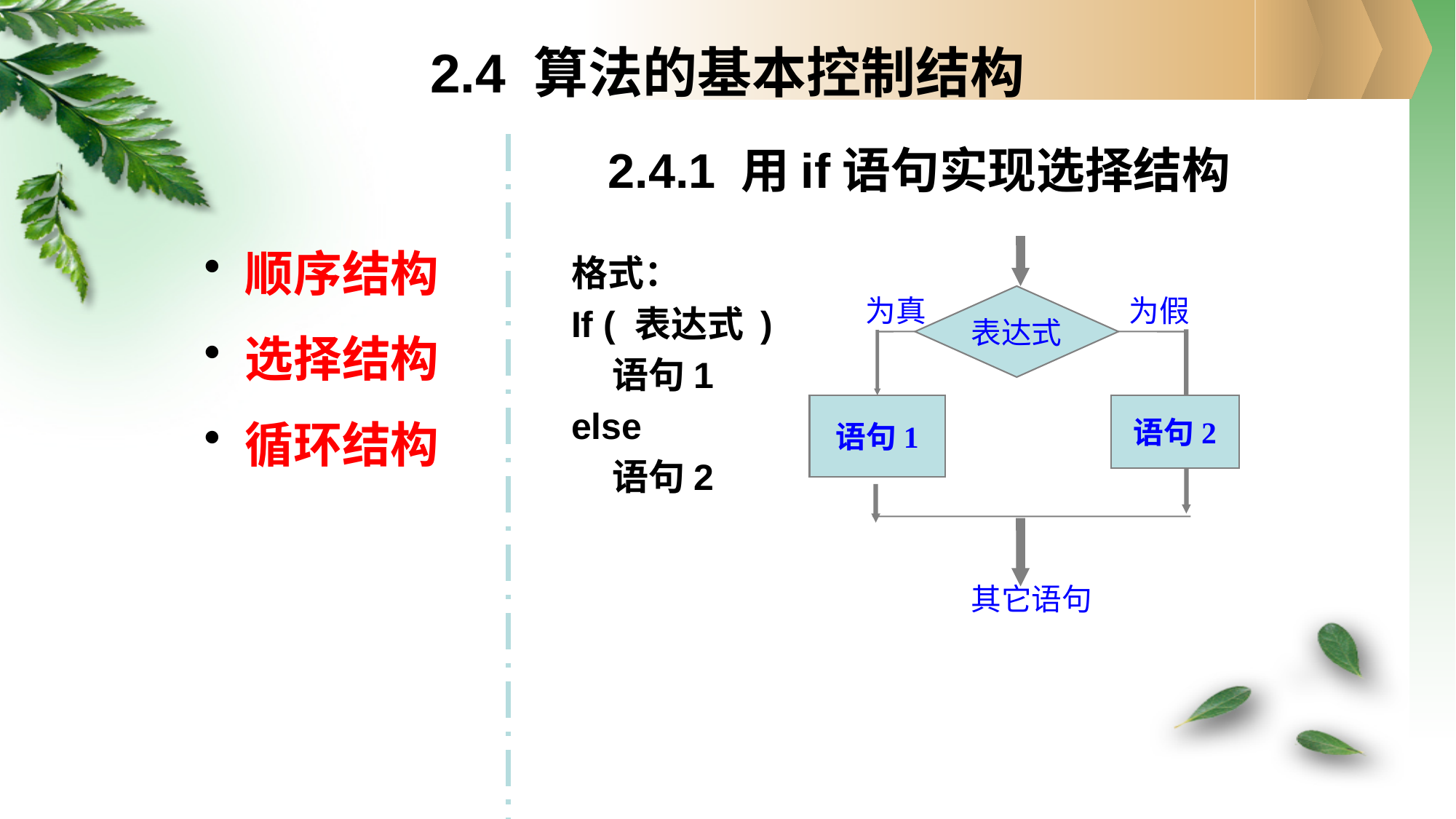

# 2.4 算法的基本控制结构
2.4.1 用if语句实现选择结构
顺序结构
选择结构
循环结构

表达式

语句1

其它语句
为真
为假

语句2
格式：
If ( 表达式 )
	语句1
else
 	语句2